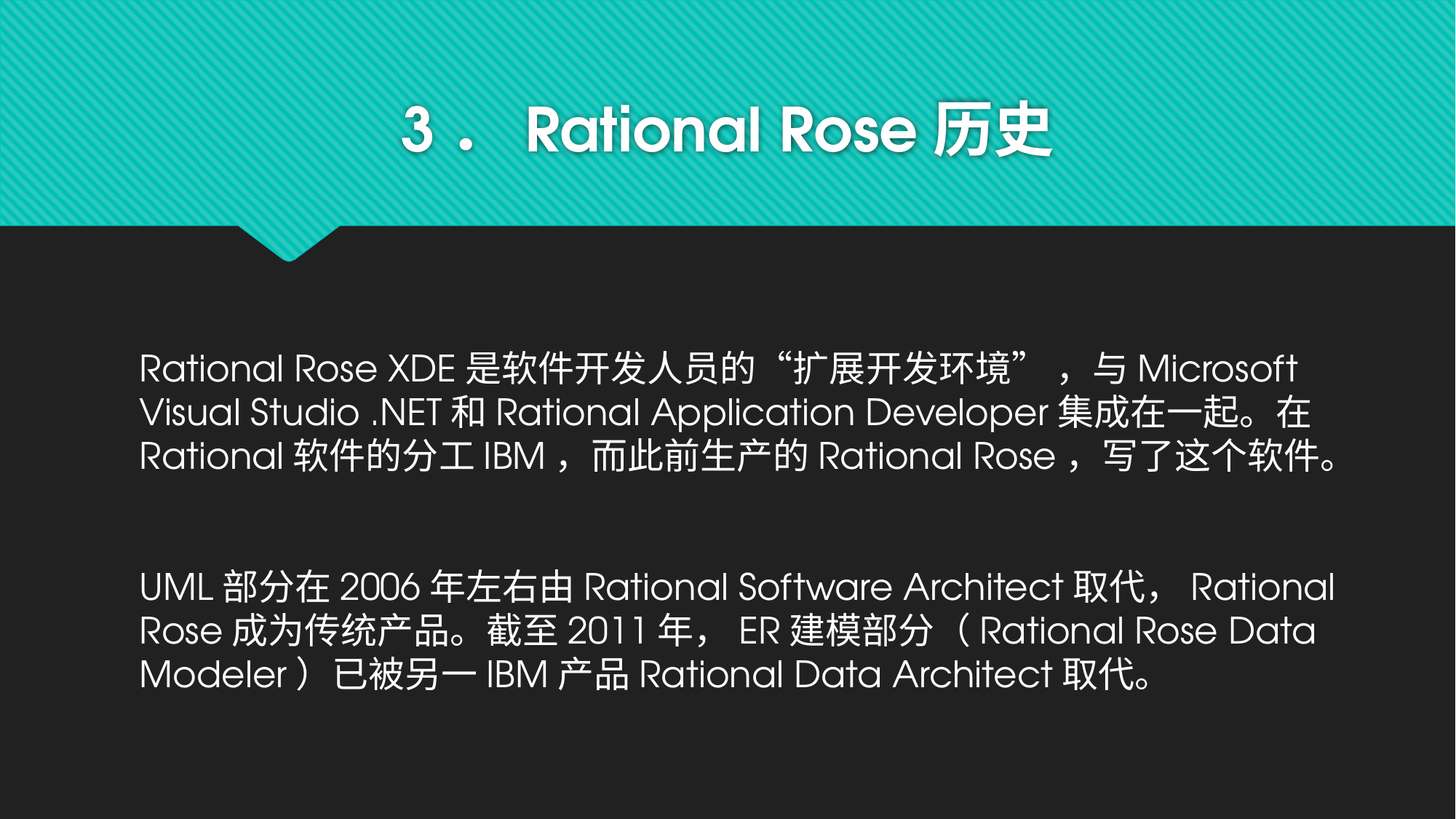

# 3．Rational Rose历史
Rational Rose XDE是软件开发人员的“扩展开发环境” ，与Microsoft Visual Studio .NET和Rational Application Developer集成在一起。在Rational软件的分工IBM，而此前生产的Rational Rose，写了这个软件。

UML部分在2006年左右由Rational Software Architect取代，Rational Rose成为传统产品。截至2011年，ER建模部分（Rational Rose Data Modeler）已被另一IBM产品Rational Data Architect取代。